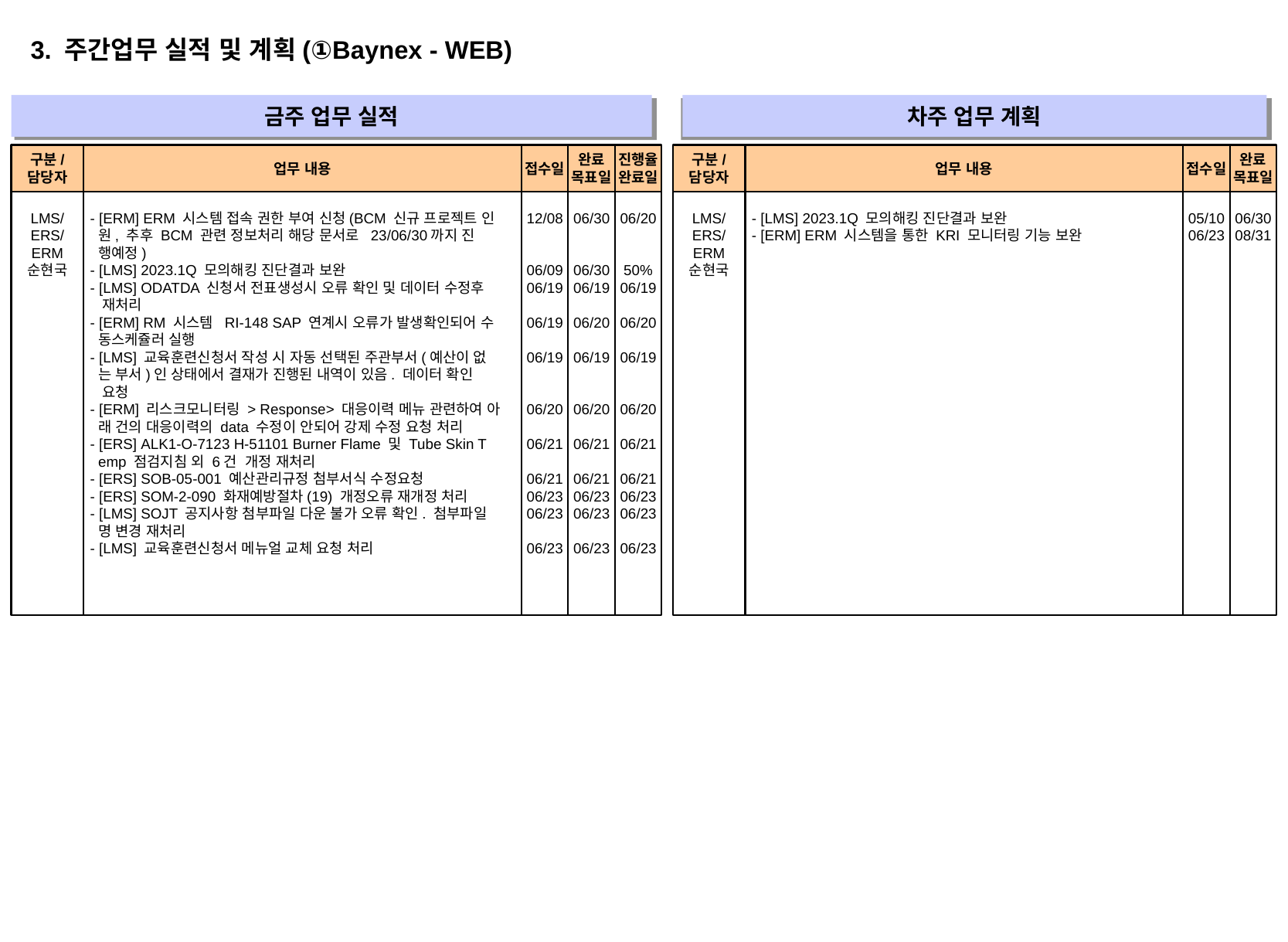

3. 주간업무 실적 및 계획(①Baynex - WEB)
금주 업무 실적
차주 업무 계획
" "
" "
구분/
담당자
업무 내용
접수일
완료
목표일
진행율
완료일
구분/
담당자
업무 내용
접수일
완료
목표일
LMS/
ERS/
ERM
순현국

- [ERM] ERM 시스템 접속 권한 부여 신청(BCM 신규 프로젝트 인
  원, 추후 BCM 관련 정보처리 해당 문서로  23/06/30까지 진
  행예정)
- [LMS] 2023.1Q 모의해킹 진단결과 보완
- [LMS] ODATDA 신청서 전표생성시 오류 확인 및 데이터 수정후
   재처리
- [ERM] RM 시스템  RI-148 SAP 연계시 오류가 발생확인되어 수
  동스케쥴러 실행
- [LMS] 교육훈련신청서 작성 시 자동 선택된 주관부서(예산이 없
  는 부서)인 상태에서 결재가 진행된 내역이 있음. 데이터 확인
   요청
- [ERM] 리스크모니터링 > Response> 대응이력 메뉴 관련하여 아
  래 건의 대응이력의 data 수정이 안되어 강제 수정 요청 처리
- [ERS] ALK1-O-7123 H-51101 Burner Flame 및 Tube Skin T
  emp 점검지침 외 6건  개정 재처리
- [ERS] SOB-05-001 예산관리규정 첨부서식 수정요청
- [ERS] SOM-2-090 화재예방절차(19) 개정오류 재개정 처리
- [LMS] SOJT 공지사항 첨부파일 다운 불가 오류 확인. 첨부파일
  명 변경 재처리
- [LMS] 교육훈련신청서 메뉴얼 교체 요청 처리
12/08
06/09
06/19
06/19
06/19
06/20
06/21
06/21
06/23
06/23
06/23
06/30
06/30
06/19
06/20
06/19
06/20
06/21
06/21
06/23
06/23
06/23
06/20
50%
06/19
06/20
06/19
06/20
06/21
06/21
06/23
06/23
06/23
LMS/
ERS/
ERM
순현국

- [LMS] 2023.1Q 모의해킹 진단결과 보완
- [ERM] ERM 시스템을 통한 KRI 모니터링 기능 보완
05/10
06/23
06/30
08/31